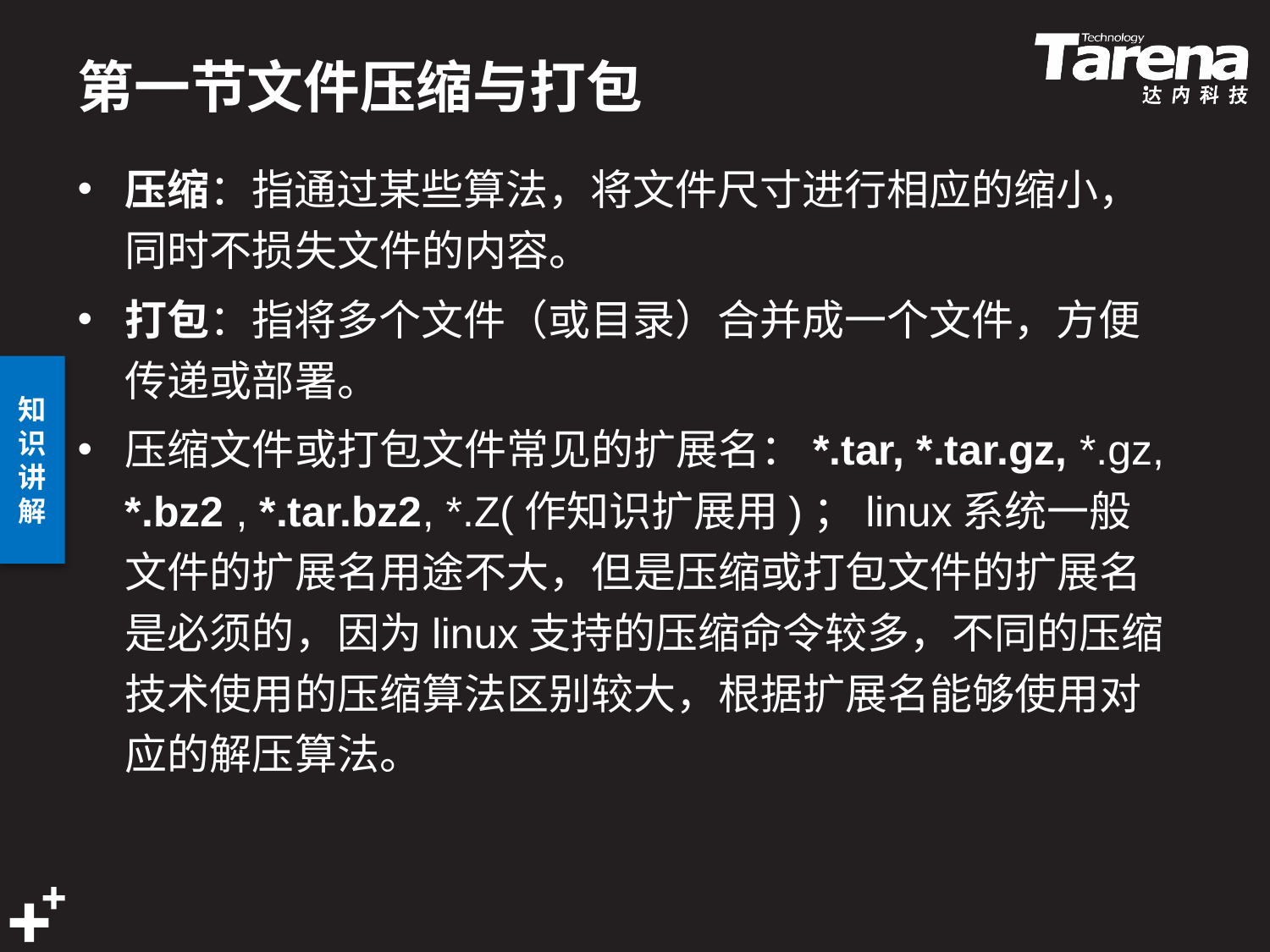

# 第一节文件压缩与打包
压缩：指通过某些算法，将文件尺寸进行相应的缩小，同时不损失文件的内容。
打包：指将多个文件（或目录）合并成一个文件，方便传递或部署。
压缩文件或打包文件常见的扩展名：*.tar, *.tar.gz, *.gz, *.bz2 , *.tar.bz2, *.Z(作知识扩展用)；linux系统一般文件的扩展名用途不大，但是压缩或打包文件的扩展名是必须的，因为linux支持的压缩命令较多，不同的压缩技术使用的压缩算法区别较大，根据扩展名能够使用对应的解压算法。